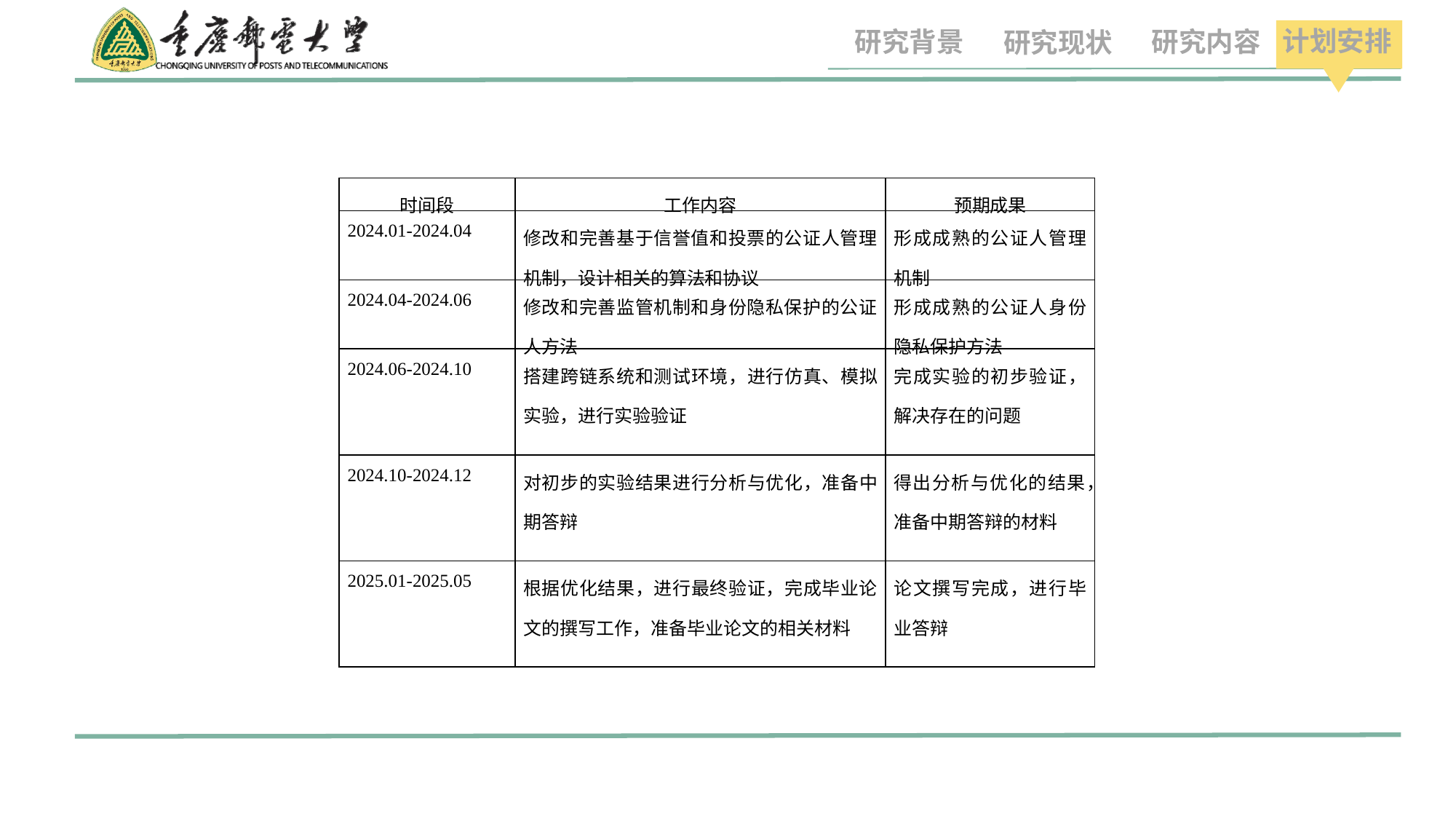

计划安排
研究背景
研究内容
研究现状

| 时间段 | 工作内容 | 预期成果 |
| --- | --- | --- |
| 2024.01-2024.04 | 修改和完善基于信誉值和投票的公证人管理机制，设计相关的算法和协议 | 形成成熟的公证人管理机制 |
| 2024.04-2024.06 | 修改和完善监管机制和身份隐私保护的公证人方法 | 形成成熟的公证人身份隐私保护方法 |
| 2024.06-2024.10 | 搭建跨链系统和测试环境，进行仿真、模拟实验，进行实验验证 | 完成实验的初步验证，解决存在的问题 |
| 2024.10-2024.12 | 对初步的实验结果进行分析与优化，准备中期答辩 | 得出分析与优化的结果，准备中期答辩的材料 |
| 2025.01-2025.05 | 根据优化结果，进行最终验证，完成毕业论文的撰写工作，准备毕业论文的相关材料 | 论文撰写完成，进行毕业答辩 |